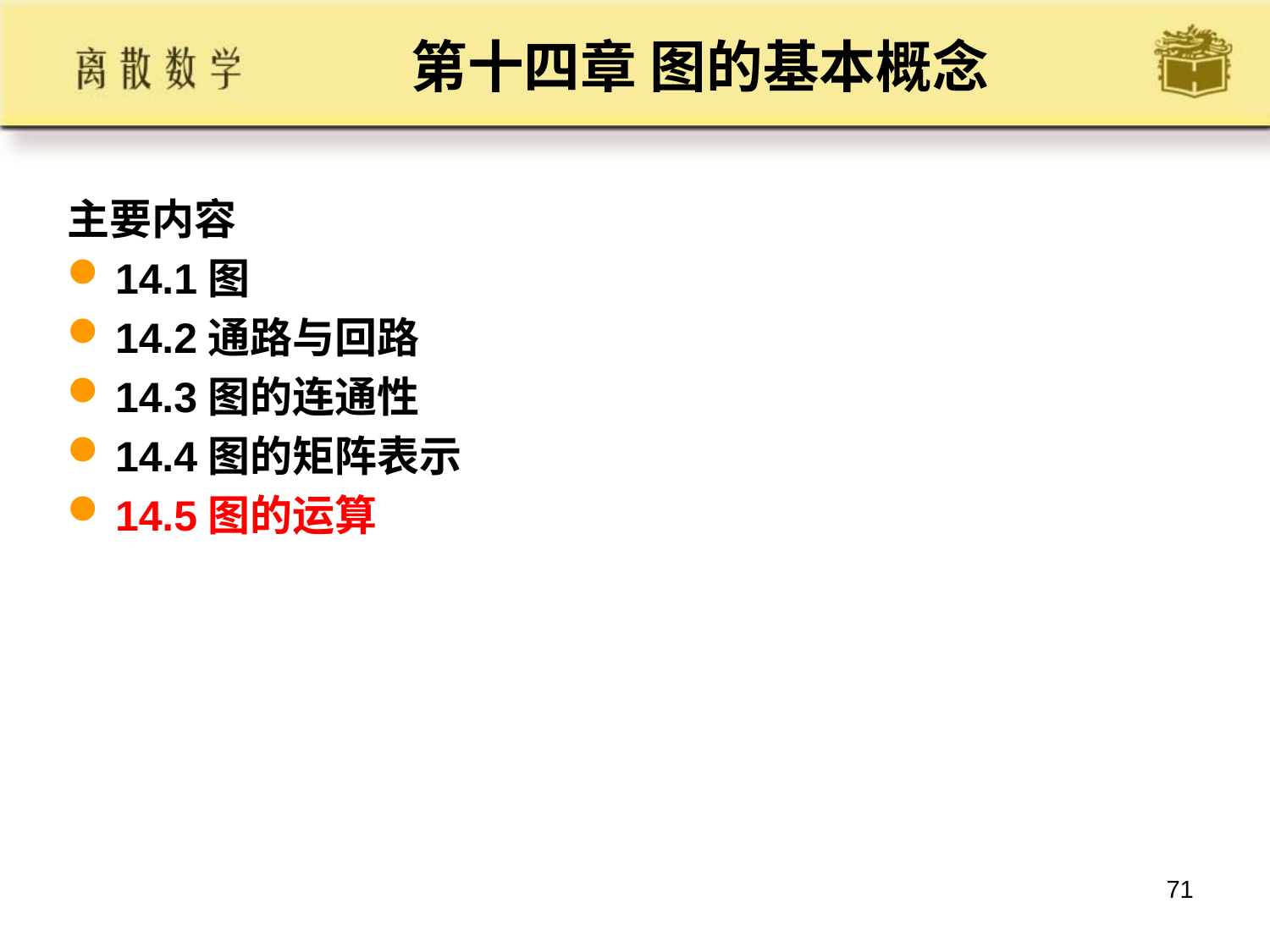

# 第十四章 图的基本概念
主要内容
14.1图
14.2通路与回路
14.3图的连通性
14.4图的矩阵表示
14.5图的运算

71